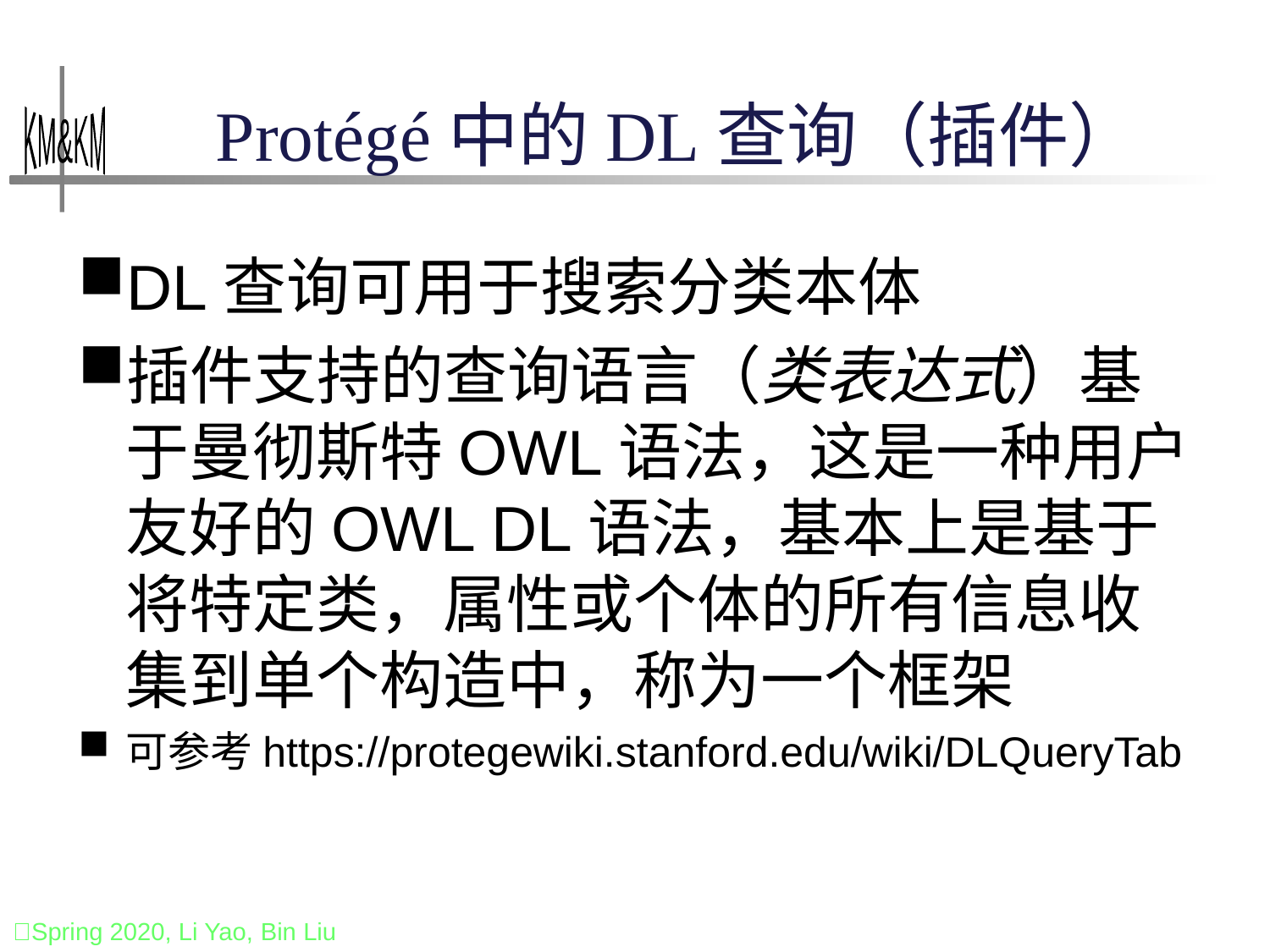

# Protégé中的DL查询（插件）
DL查询可用于搜索分类本体
插件支持的查询语言（类表达式）基于曼彻斯特OWL语法，这是一种用户友好的OWL DL语法，基本上是基于将特定类，属性或个体的所有信息收集到单个构造中，称为一个框架
可参考https://protegewiki.stanford.edu/wiki/DLQueryTab